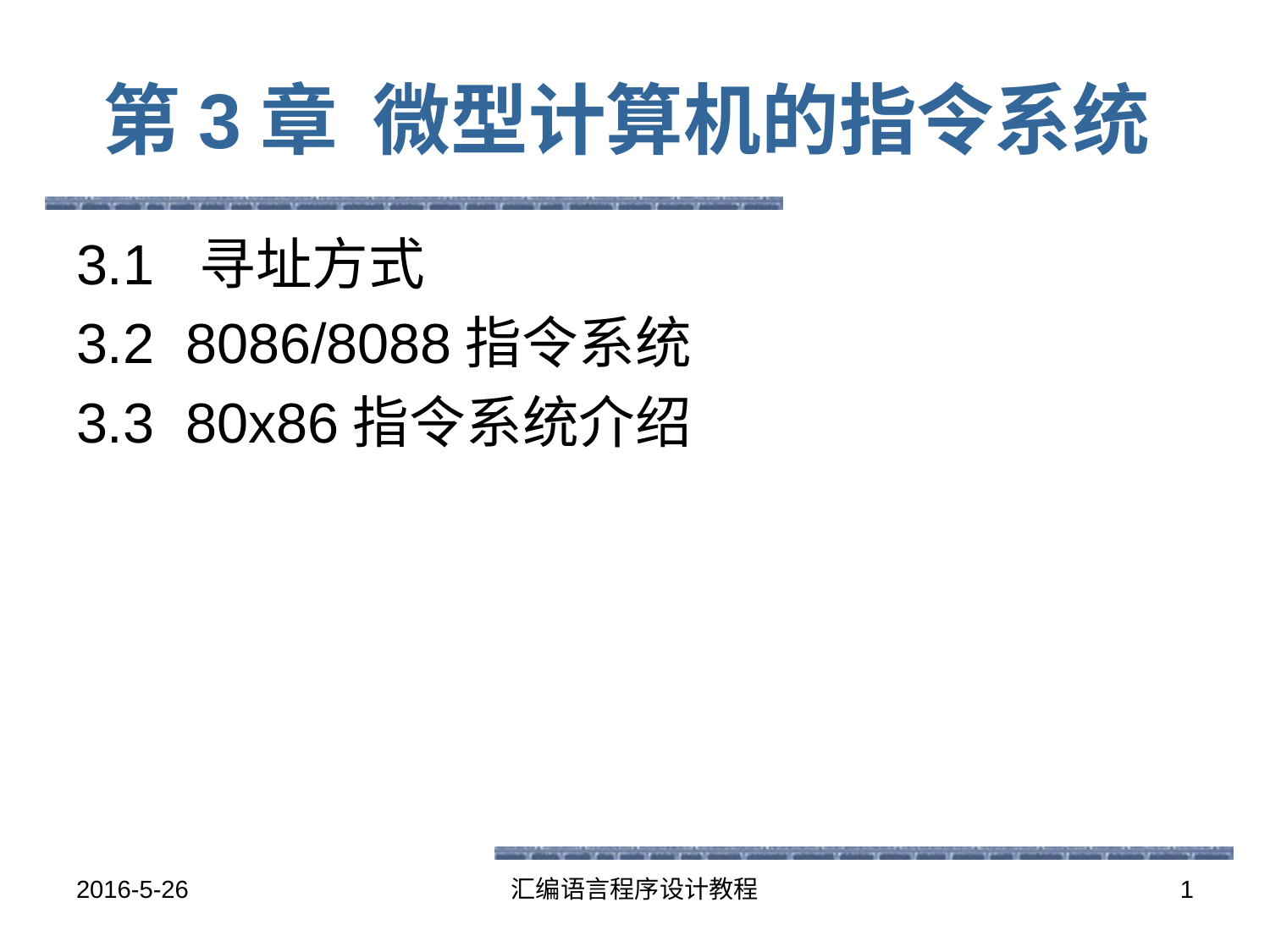

# 第3章  微型计算机的指令系统
3.1  寻址方式
3.2  8086/8088指令系统
3.3  80x86指令系统介绍
2016-5-26
汇编语言程序设计教程
1